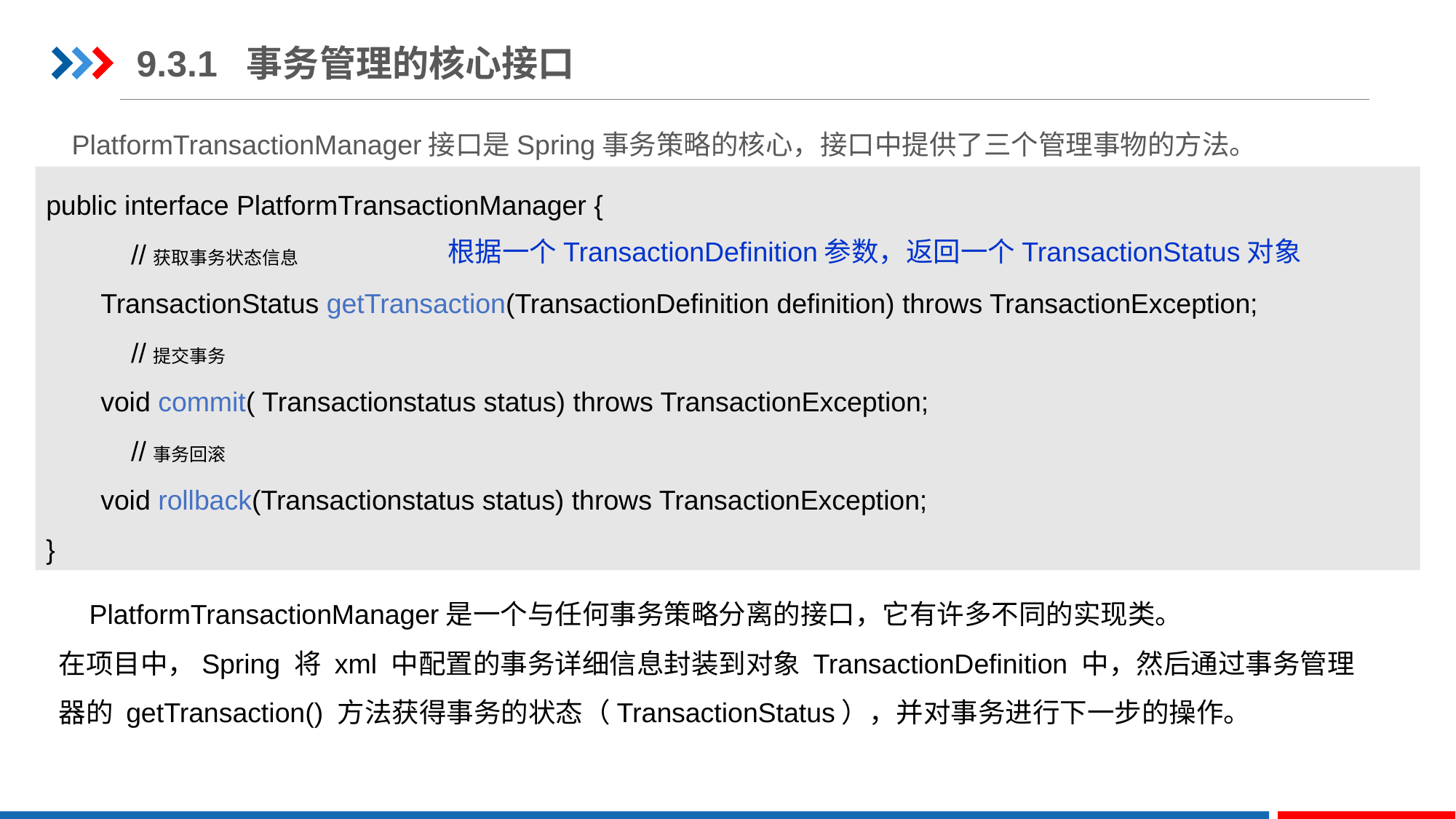

9.3.1  事务管理的核心接口
PlatformTransactionManager接口是Spring事务策略的核心，接口中提供了三个管理事物的方法。
public interface PlatformTransactionManager {
    //获取事务状态信息
TransactionStatus getTransaction(TransactionDefinition definition) throws TransactionException;
    //提交事务
void commit( Transactionstatus status) throws TransactionException;
    //事务回滚
void rollback(Transactionstatus status) throws TransactionException;
}
根据一个TransactionDefinition参数，返回一个TransactionStatus对象
    PlatformTransactionManager是一个与任何事务策略分离的接口，它有许多不同的实现类。
在项目中，Spring 将 xml 中配置的事务详细信息封装到对象 TransactionDefinition 中，然后通过事务管理器的 getTransaction() 方法获得事务的状态（TransactionStatus），并对事务进行下一步的操作。